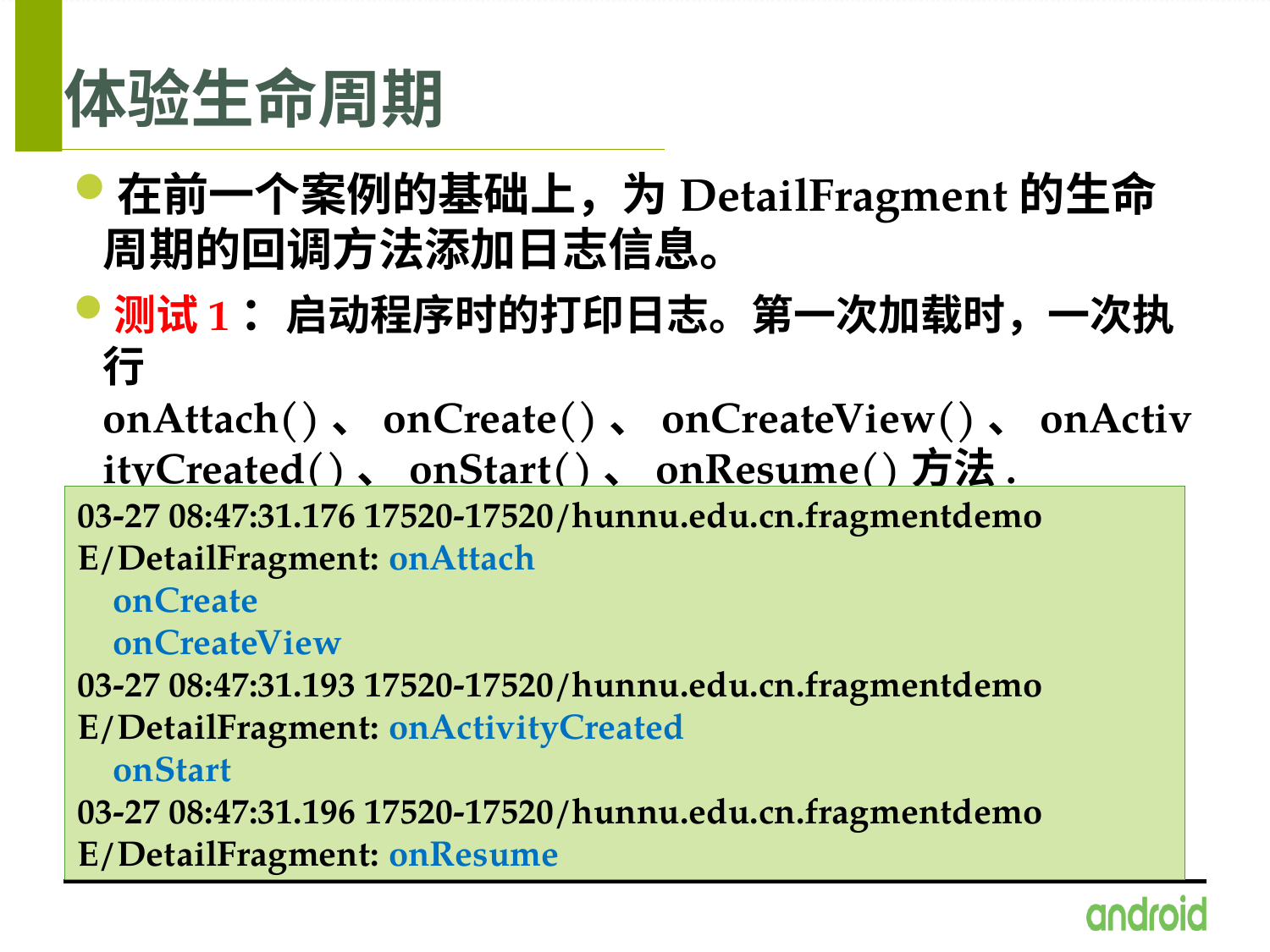

# 体验生命周期
在前一个案例的基础上，为DetailFragment的生命周期的回调方法添加日志信息。
测试1：启动程序时的打印日志。第一次加载时，一次执行onAttach()、onCreate()、onCreateView()、onActivityCreated()、onStart()、onResume()方法.
03-27 08:47:31.176 17520-17520/hunnu.edu.cn.fragmentdemo E/DetailFragment: onAttach
    onCreate
    onCreateView
03-27 08:47:31.193 17520-17520/hunnu.edu.cn.fragmentdemo E/DetailFragment: onActivityCreated
    onStart
03-27 08:47:31.196 17520-17520/hunnu.edu.cn.fragmentdemo E/DetailFragment: onResume